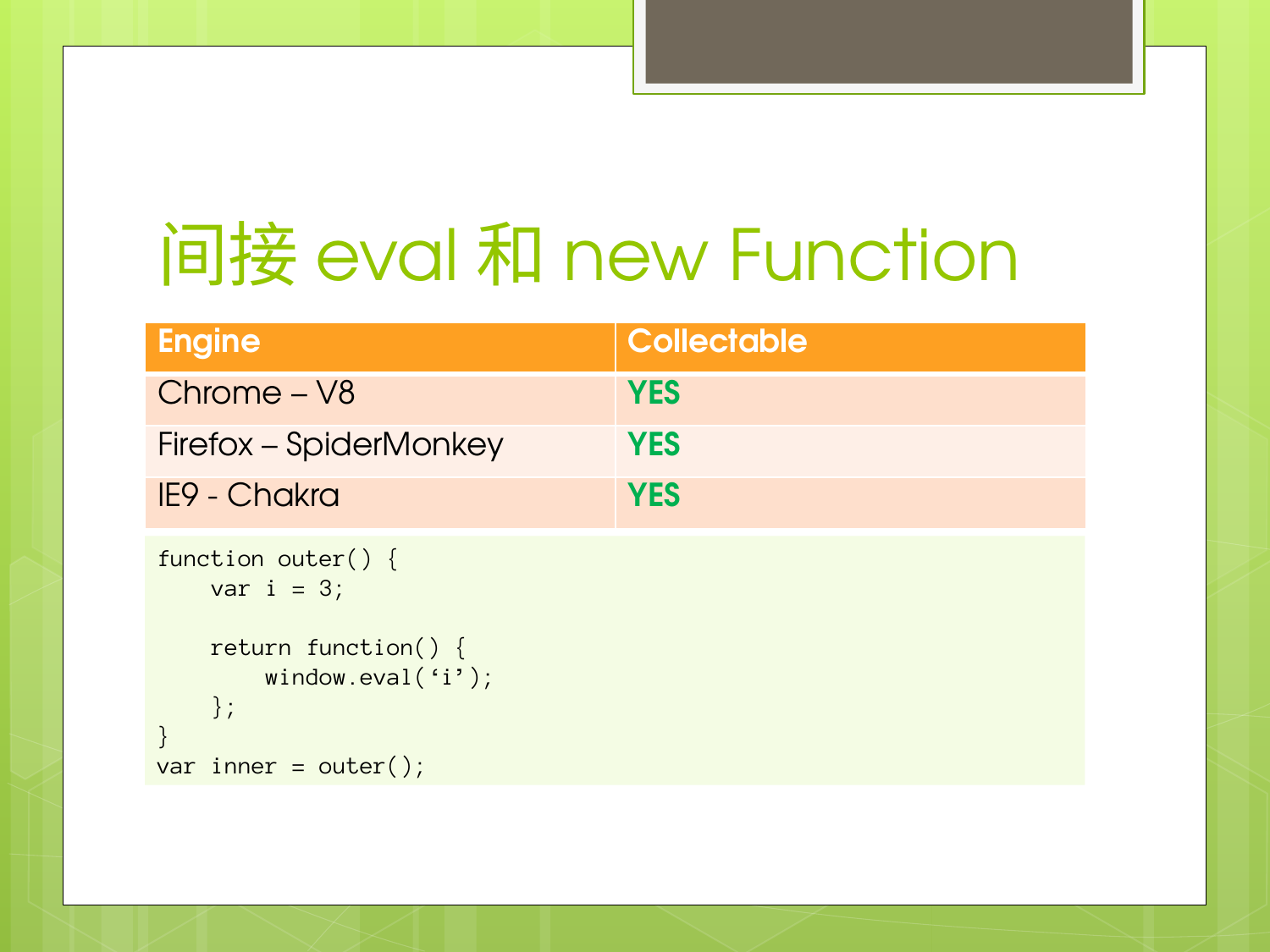

# 间接eval和new Function
| Engine | Collectable |
| --- | --- |
| Chrome – V8 | YES |
| Firefox – SpiderMonkey | YES |
| IE9 - Chakra | YES |
function outer() {
    var i = 3;

    return function() {
        window.eval(‘i’);
    };
}
var inner = outer();